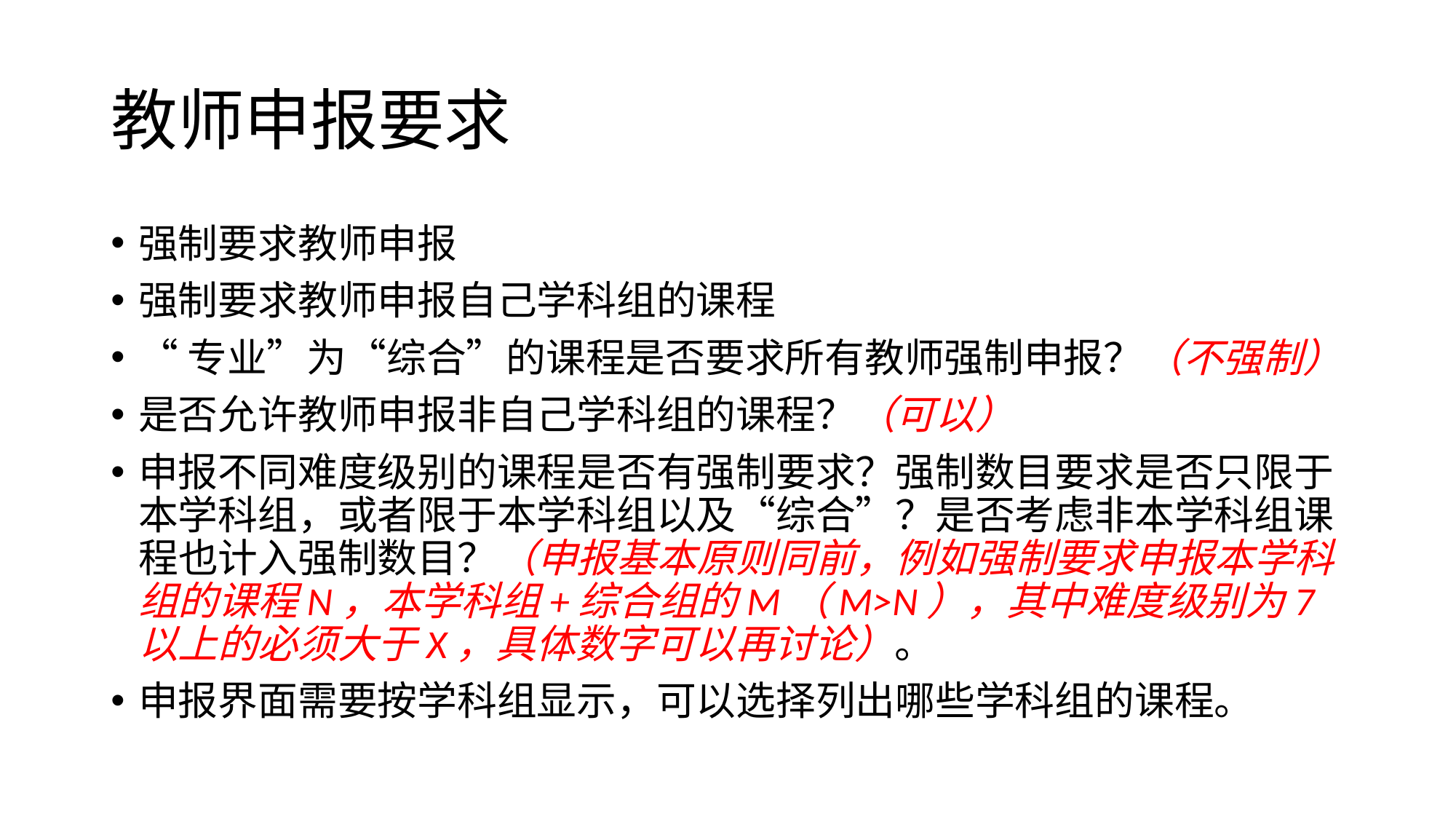

# 教师申报要求
强制要求教师申报
强制要求教师申报自己学科组的课程
“专业”为“综合”的课程是否要求所有教师强制申报？（不强制）
是否允许教师申报非自己学科组的课程？（可以）
申报不同难度级别的课程是否有强制要求？强制数目要求是否只限于本学科组，或者限于本学科组以及“综合”？是否考虑非本学科组课程也计入强制数目？（申报基本原则同前，例如强制要求申报本学科组的课程N，本学科组+综合组的M（M>N），其中难度级别为7以上的必须大于X，具体数字可以再讨论）。
申报界面需要按学科组显示，可以选择列出哪些学科组的课程。